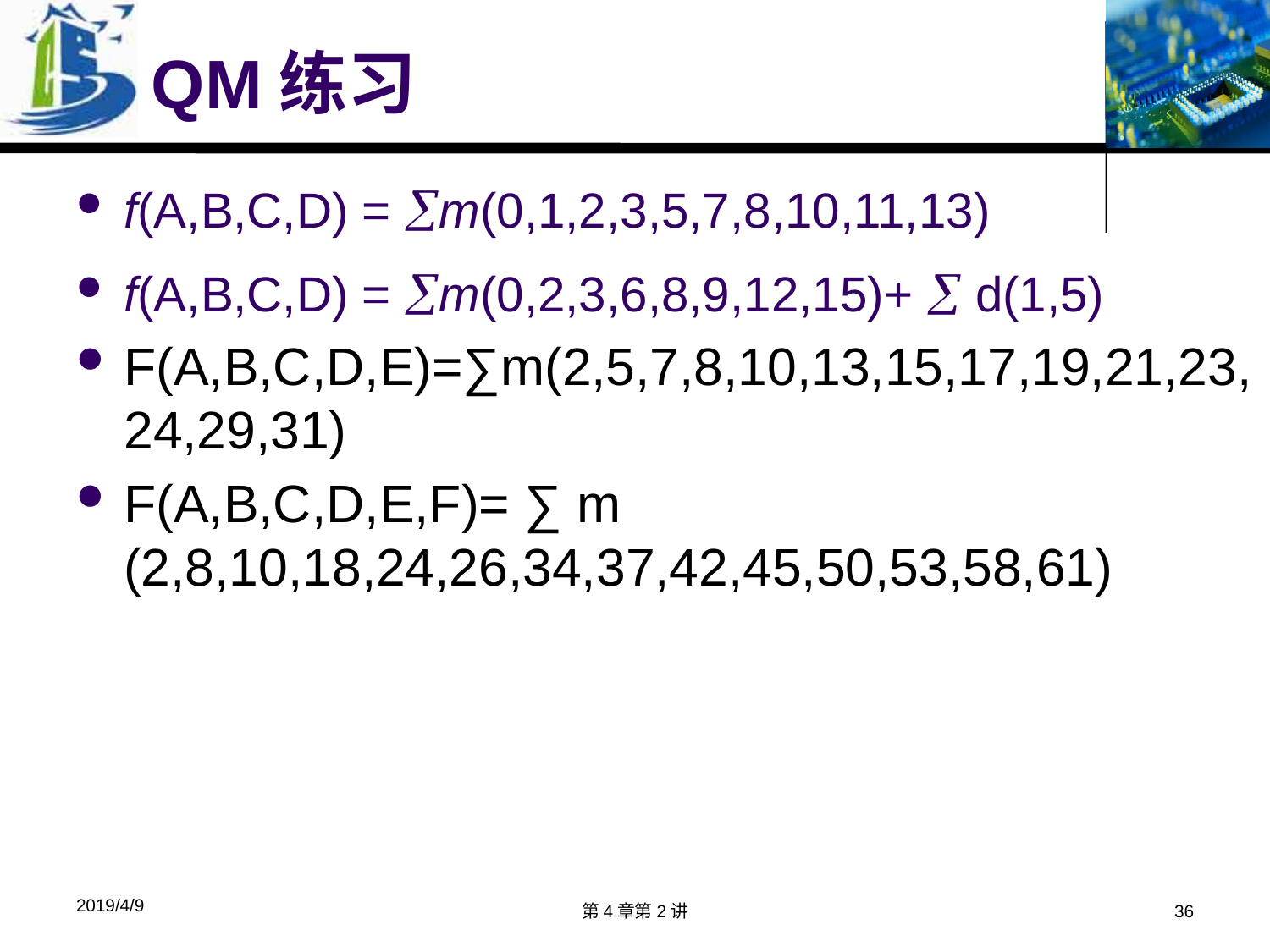

# QM练习
f(A,B,C,D) = ∑m(0,1,2,3,5,7,8,10,11,13)
f(A,B,C,D) = ∑m(0,2,3,6,8,9,12,15)+ ∑ d(1,5)
F(A,B,C,D,E)=∑m(2,5,7,8,10,13,15,17,19,21,23,24,29,31)
F(A,B,C,D,E,F)= ∑ m (2,8,10,18,24,26,34,37,42,45,50,53,58,61)
2019/4/9
第4章第2讲
36